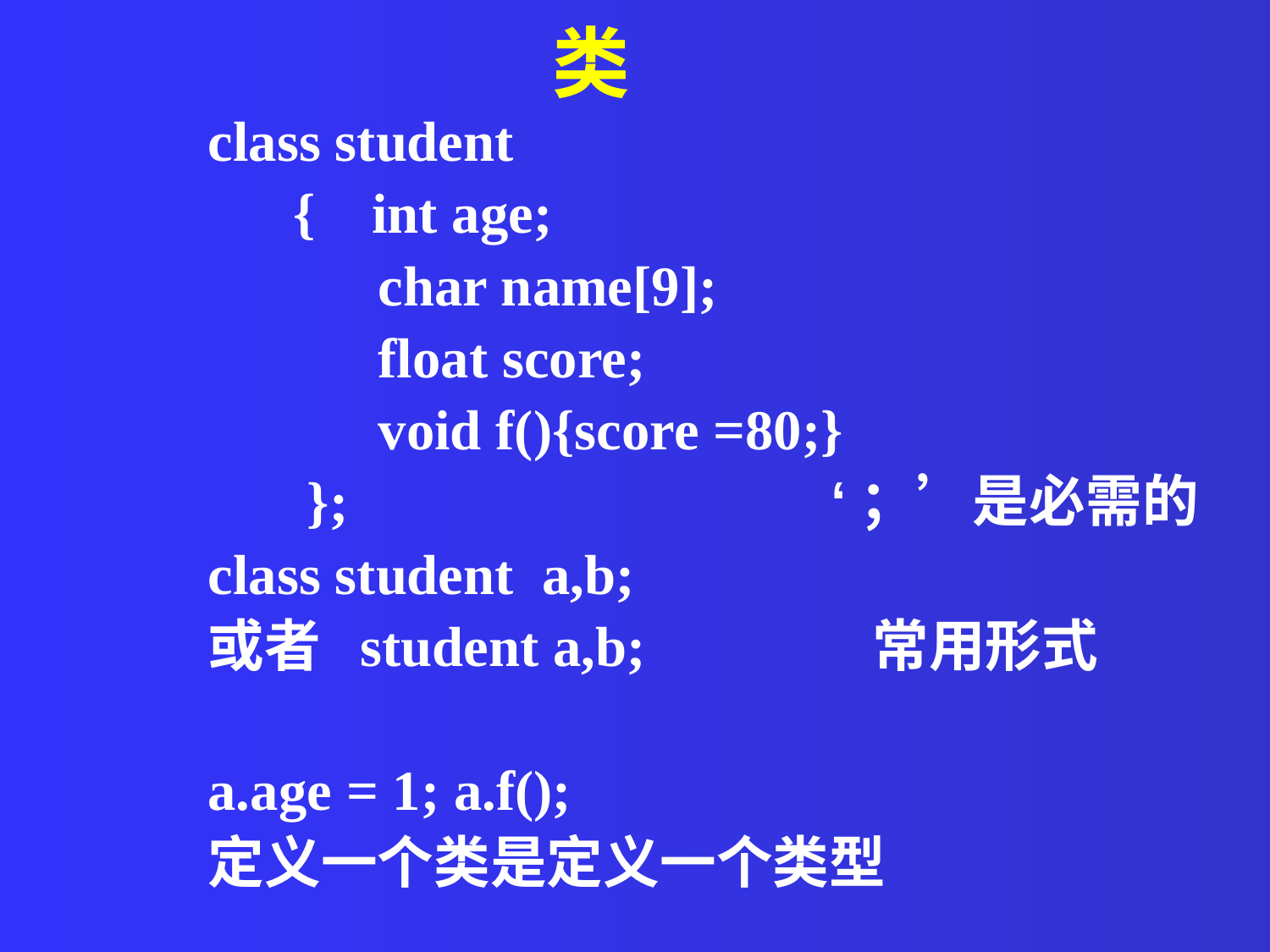

类
class student
      {    int age;
            char name[9];
            float score;
            void f(){score =80;}
       };                                  ‘；’是必需的
class student  a,b;
或者  student a,b;               常用形式

a.age = 1; a.f();
定义一个类是定义一个类型